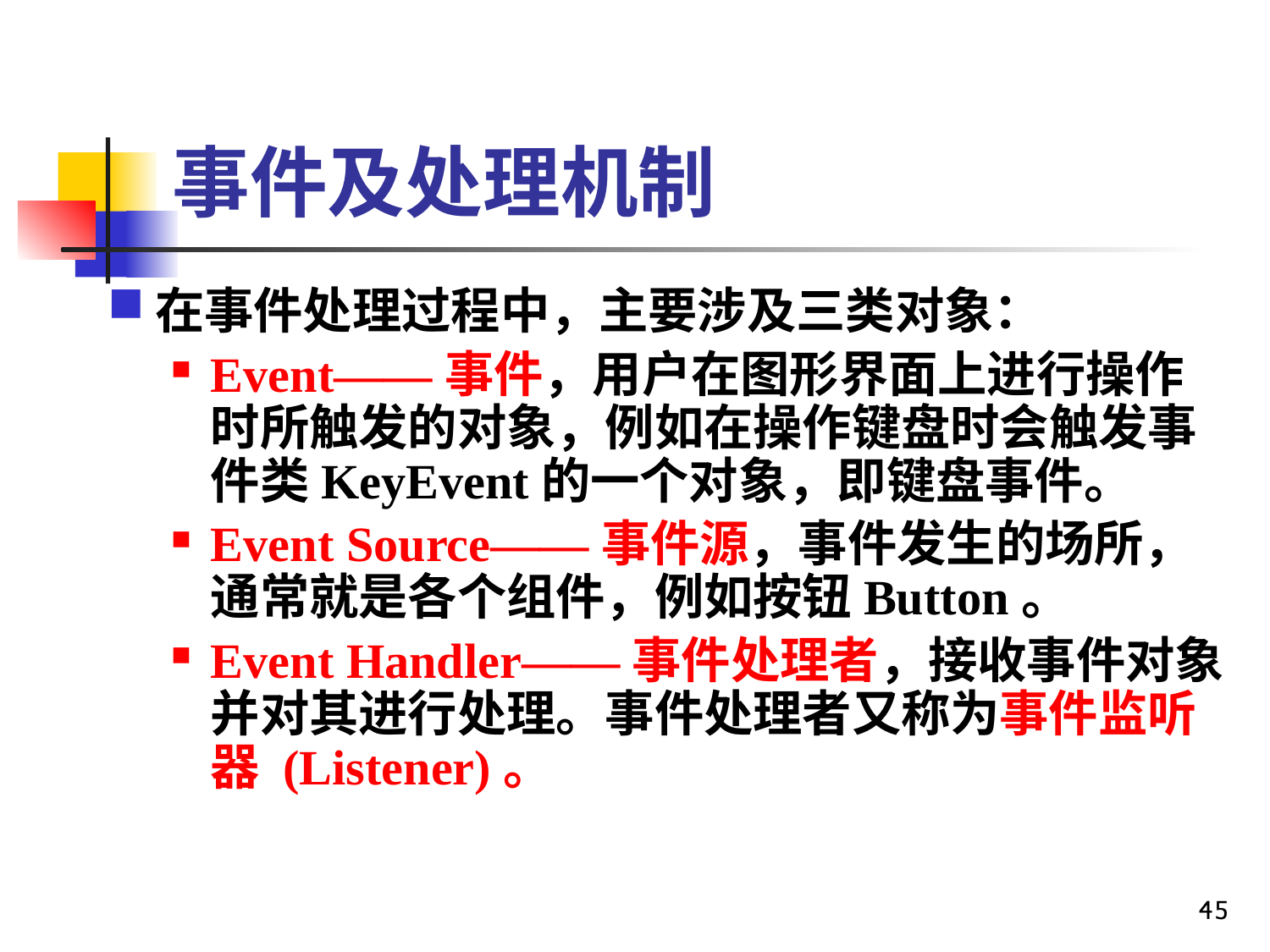

# 事件及处理机制
在事件处理过程中，主要涉及三类对象：
Event——事件，用户在图形界面上进行操作时所触发的对象，例如在操作键盘时会触发事件类KeyEvent的一个对象，即键盘事件。
Event Source——事件源，事件发生的场所，通常就是各个组件，例如按钮Button。
Event Handler——事件处理者，接收事件对象并对其进行处理。事件处理者又称为事件监听器 (Listener)。
45